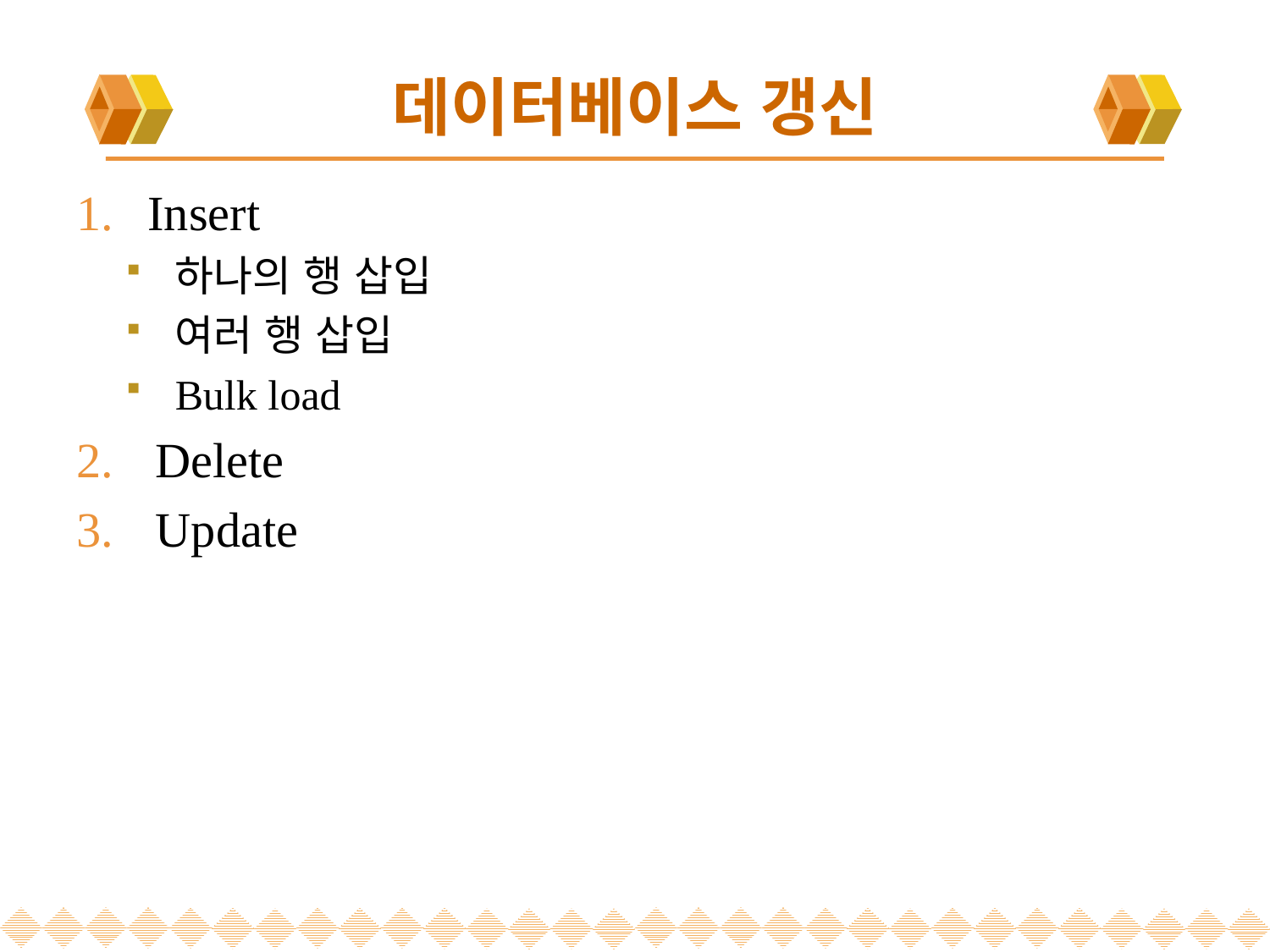

# 데이터베이스 갱신
Insert
하나의 행 삽입
여러 행 삽입
Bulk load
Delete
Update